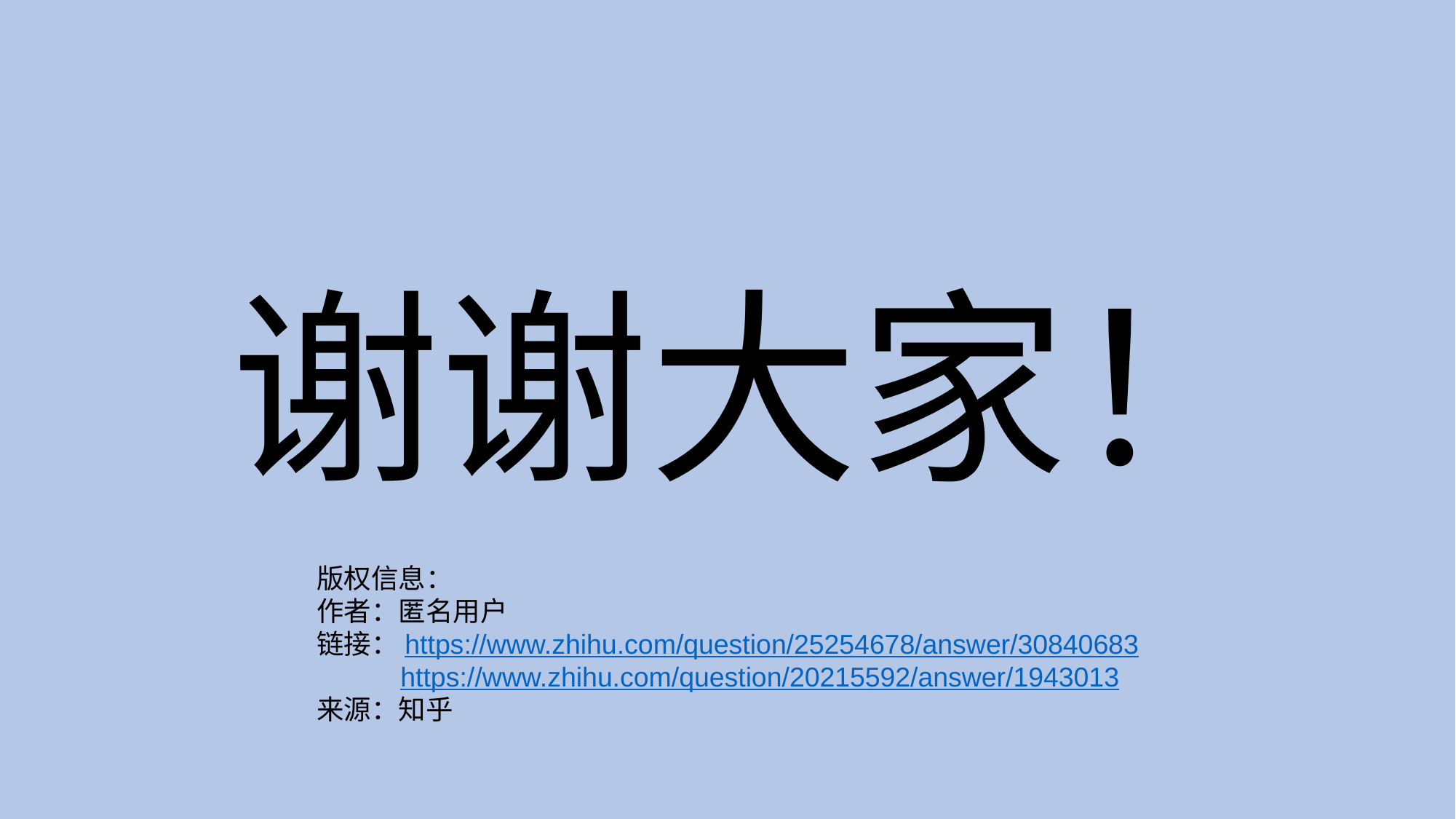

# 谢谢大家！
版权信息：
作者：匿名用户
链接：https://www.zhihu.com/question/25254678/answer/30840683
           https://www.zhihu.com/question/20215592/answer/1943013
来源：知乎